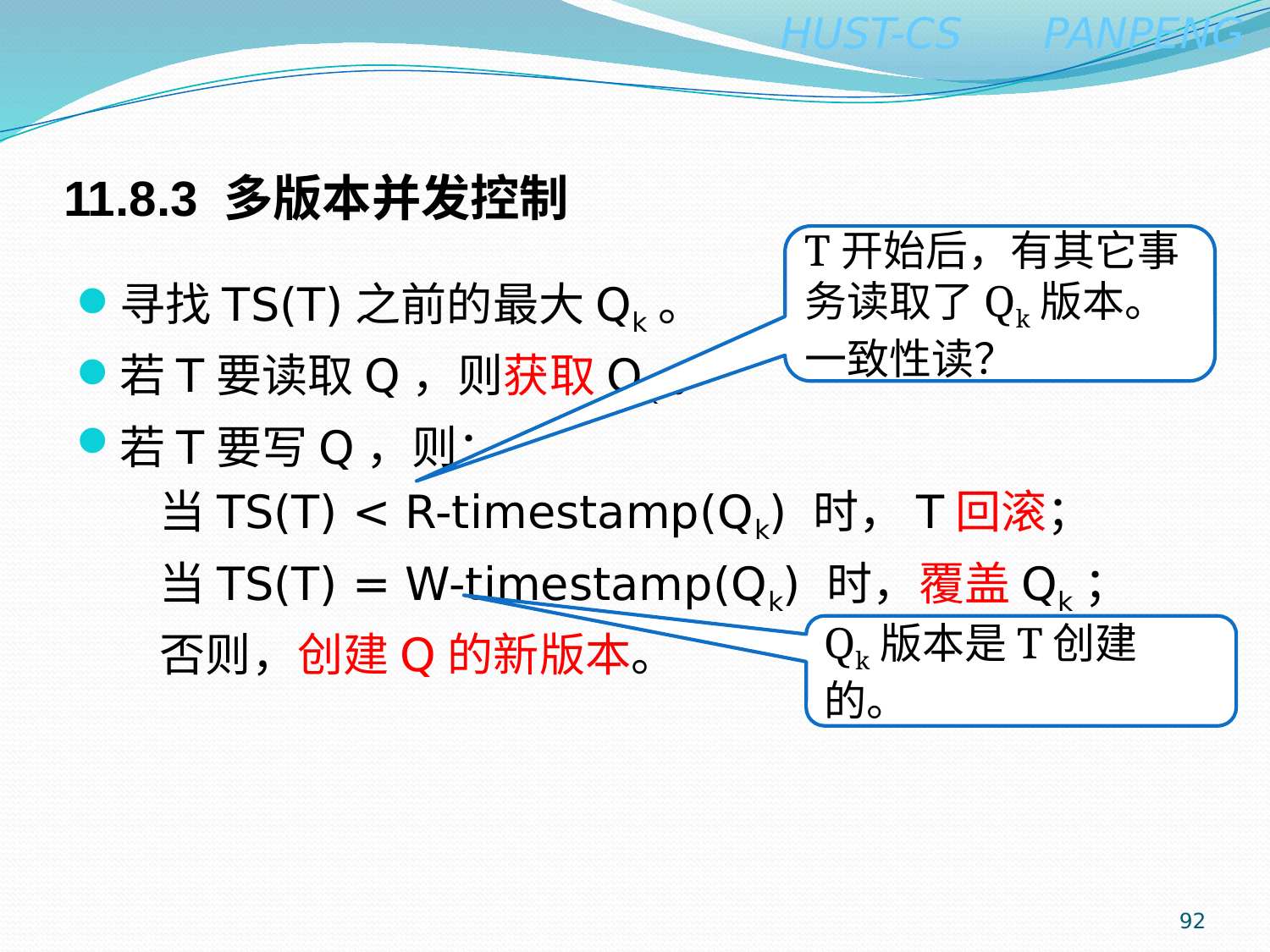

# 11.8.3 多版本并发控制
T开始后，有其它事务读取了Qk版本。
一致性读？
寻找TS(T)之前的最大Qk。
若T要读取Q，则获取Qk。
若T要写Q，则：
       当TS(T) < R-timestamp(Qk) 时，T回滚；
       当TS(T) = W-timestamp(Qk) 时，覆盖Qk；
       否则，创建Q的新版本。
Qk版本是T创建的。
92